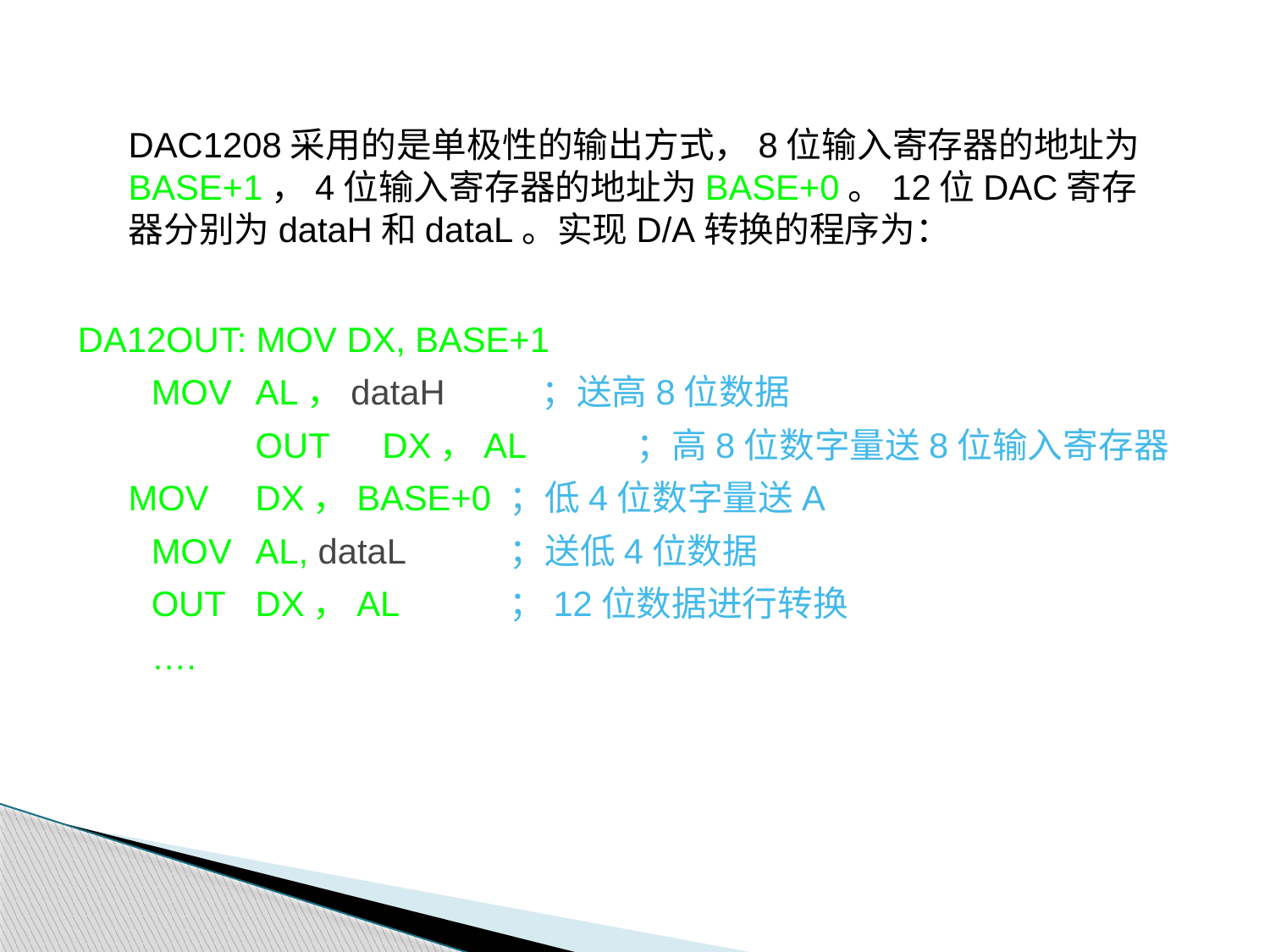

DAC1208采用的是单极性的输出方式，8位输入寄存器的地址为BASE+1，4位输入寄存器的地址为BASE+0。12位DAC寄存器分别为dataH和dataL。实现D/A转换的程序为：

DA12OUT: MOV DX, BASE+1
      MOV	AL，dataH         ；送高8位数据
     	OUT 	DX，AL	；高8位数字量送8位输入寄存器
	MOV	DX，BASE+0	；低4位数字量送A
      MOV	AL, dataL	；送低4位数据
      OUT	DX，AL	；12位数据进行转换
      ….